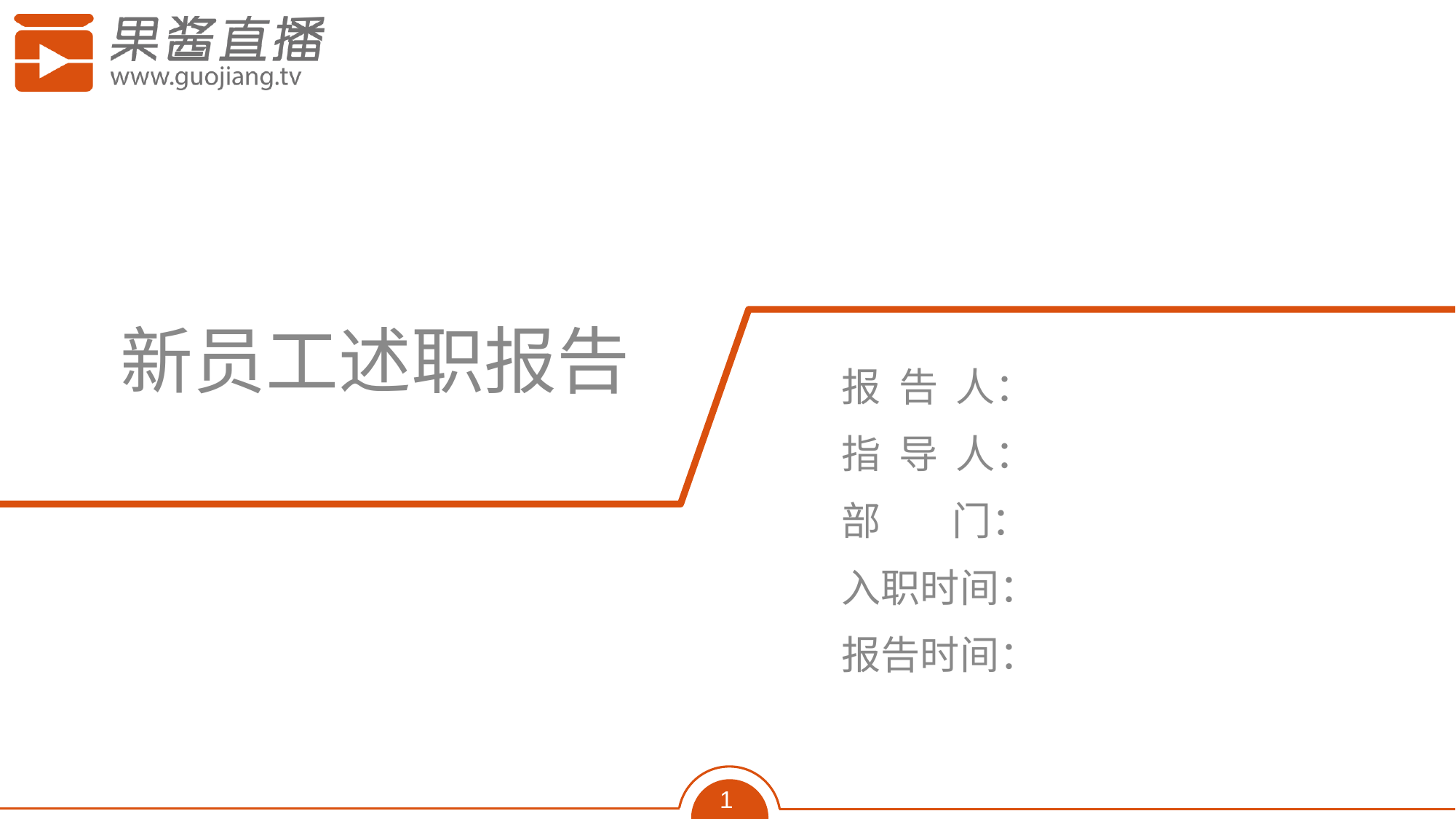

目录

新员工述职报告
报  告  人：
指  导  人：
部        门：
入职时间：
报告时间：